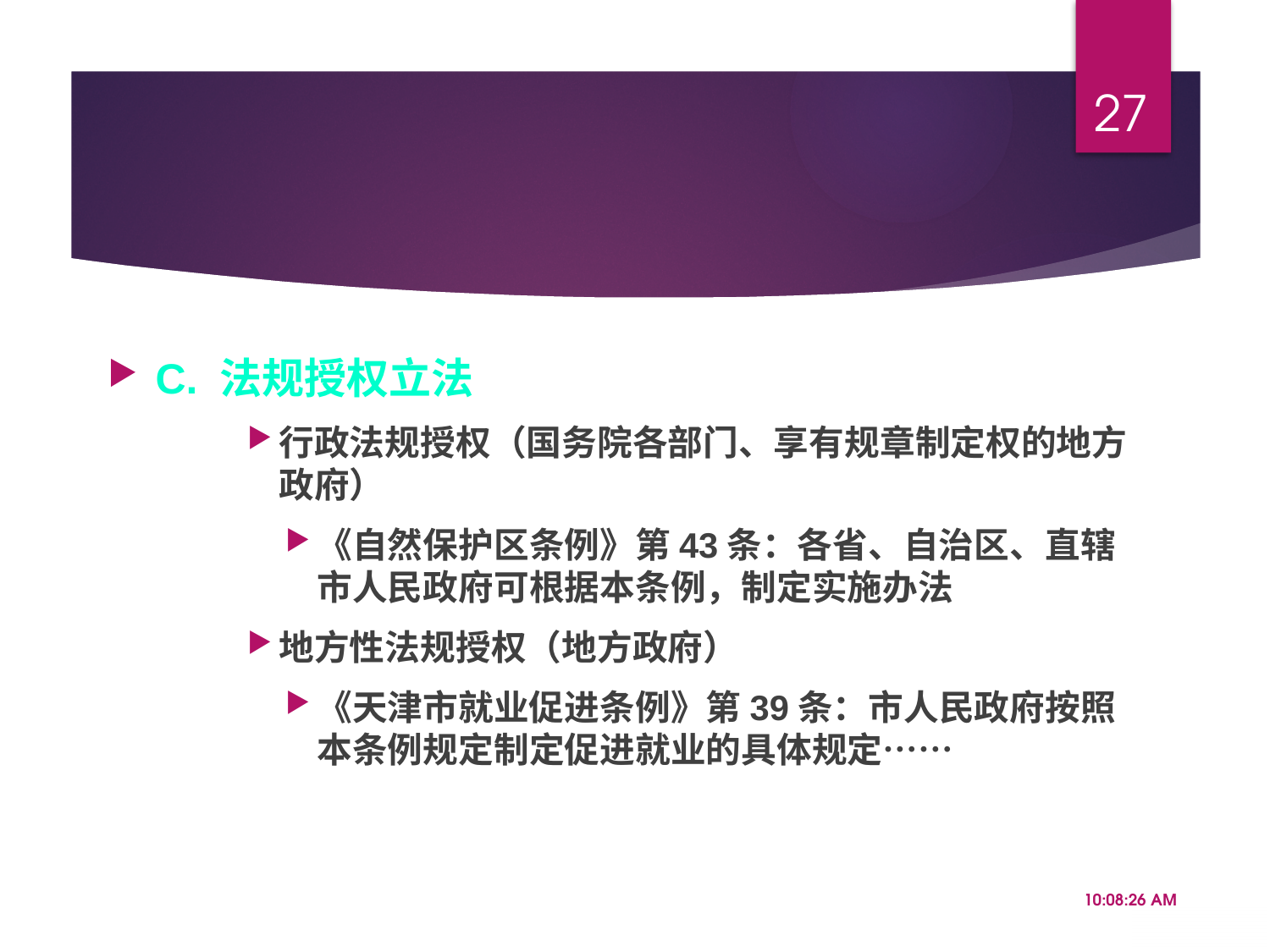

27
#
C. 法规授权立法
行政法规授权（国务院各部门、享有规章制定权的地方政府）
《自然保护区条例》第43条：各省、自治区、直辖市人民政府可根据本条例，制定实施办法
地方性法规授权（地方政府）
《天津市就业促进条例》第39条：市人民政府按照本条例规定制定促进就业的具体规定……

10:08:26 AM